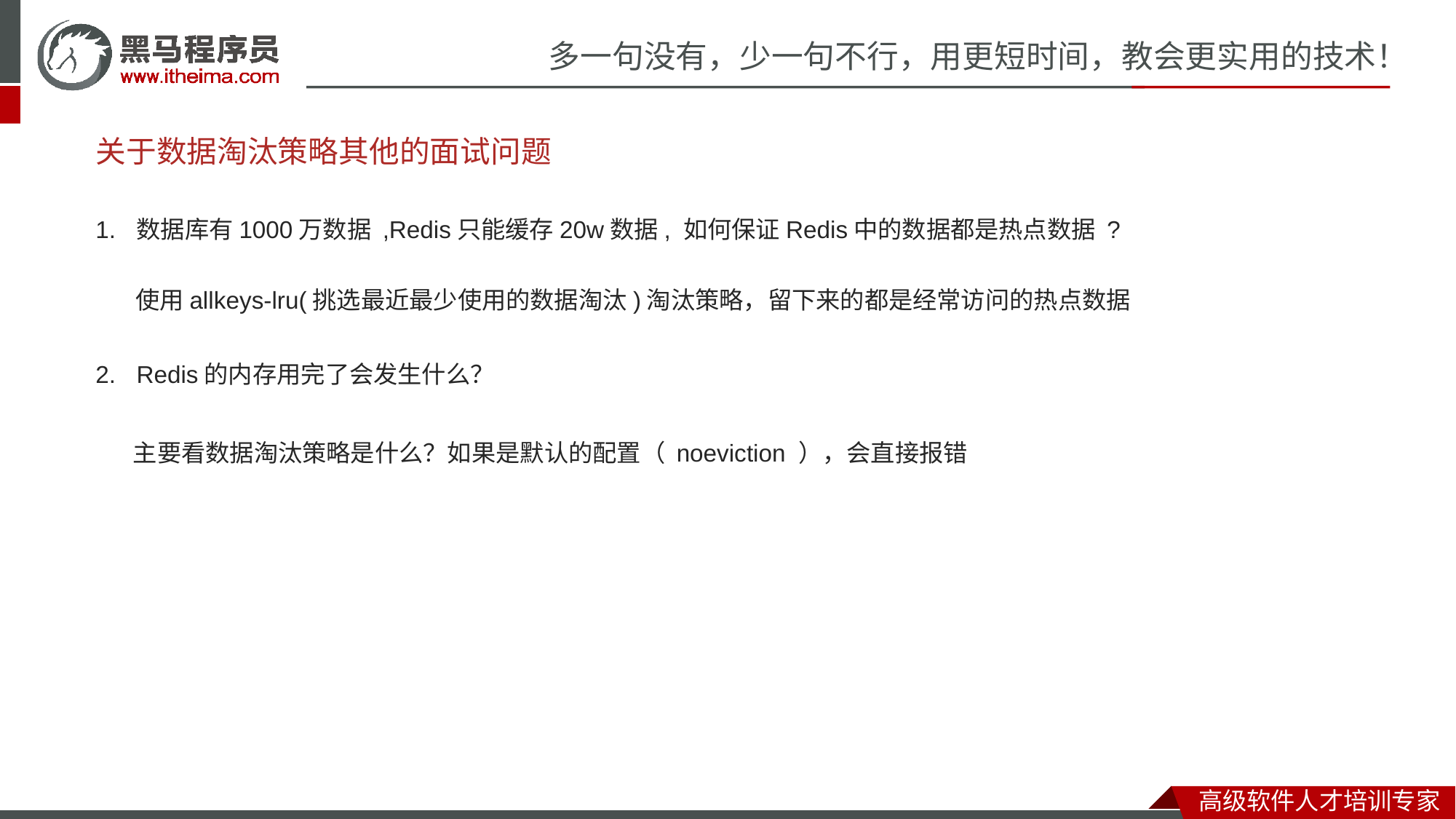

# 关于数据淘汰策略其他的面试问题
数据库有1000万数据 ,Redis只能缓存20w数据, 如何保证Redis中的数据都是热点数据 ?

Redis的内存用完了会发生什么？

使用allkeys-lru(挑选最近最少使用的数据淘汰)淘汰策略，留下来的都是经常访问的热点数据

主要看数据淘汰策略是什么？如果是默认的配置（ noeviction ），会直接报错